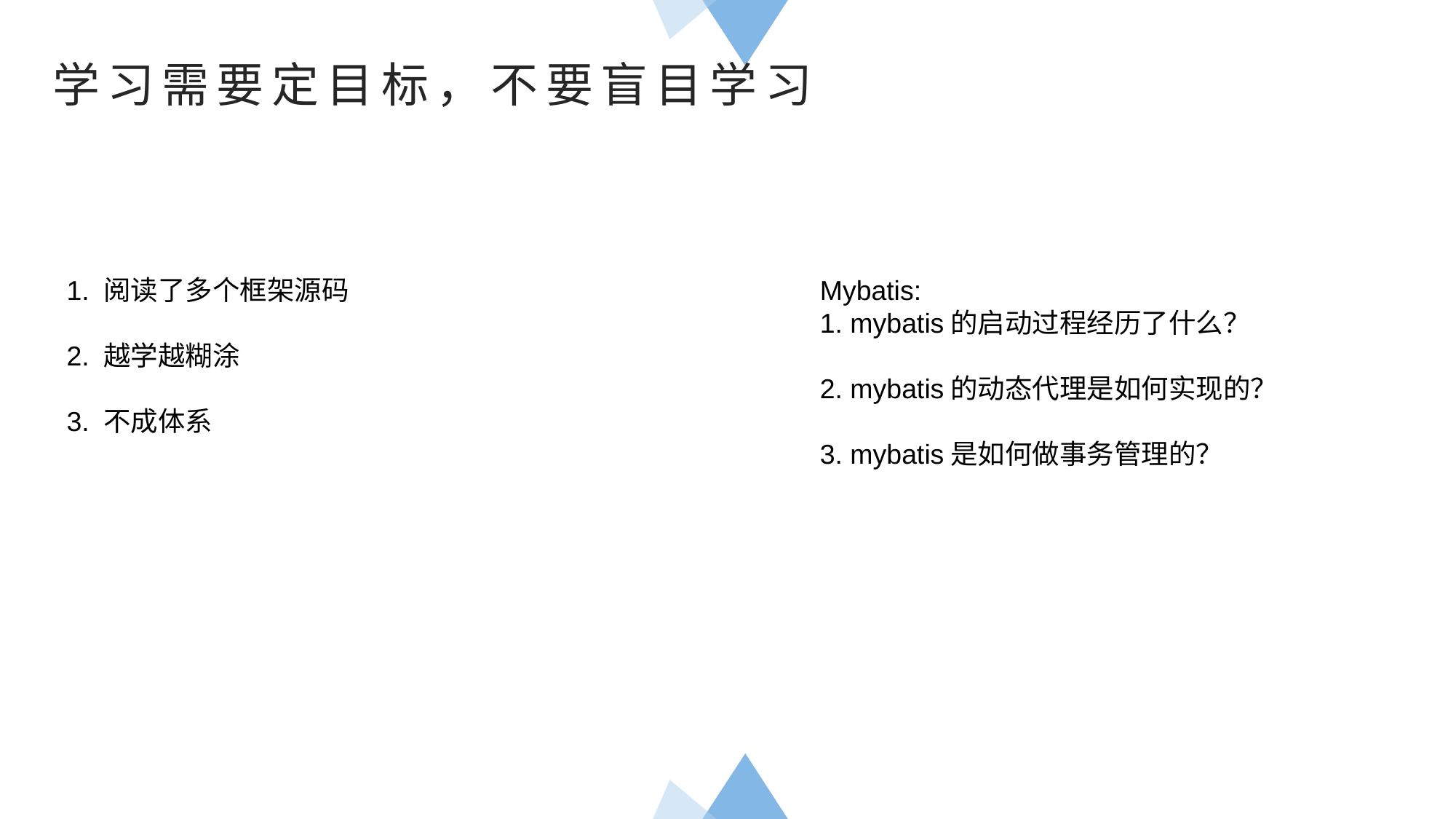

学习需要定目标，不要盲目学习
1. 阅读了多个框架源码
2. 越学越糊涂
3. 不成体系
Mybatis:
1. mybatis的启动过程经历了什么？

2. mybatis的动态代理是如何实现的？

3. mybatis是如何做事务管理的？
4